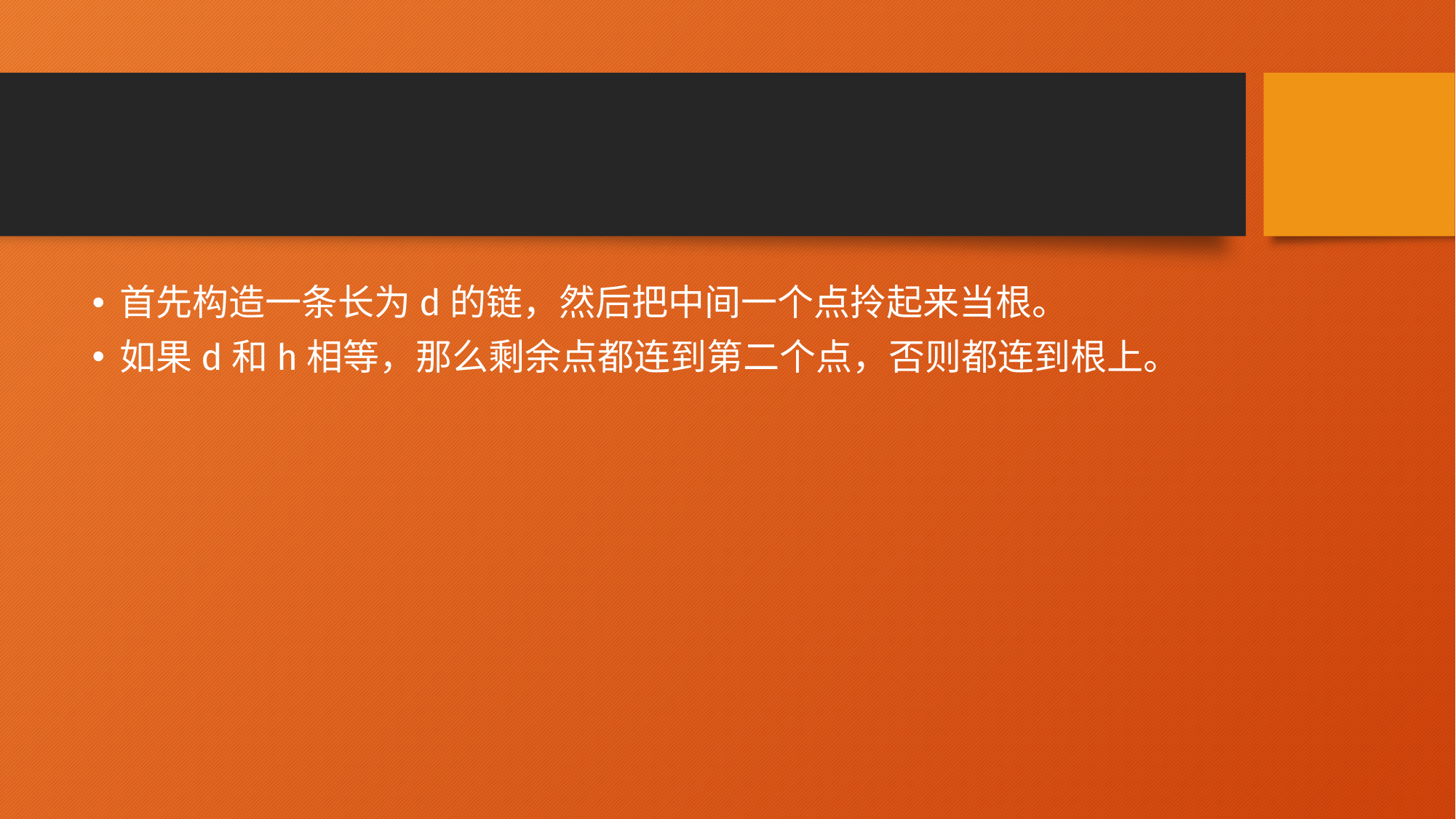

#
首先构造一条长为d的链，然后把中间一个点拎起来当根。
如果d和h相等，那么剩余点都连到第二个点，否则都连到根上。